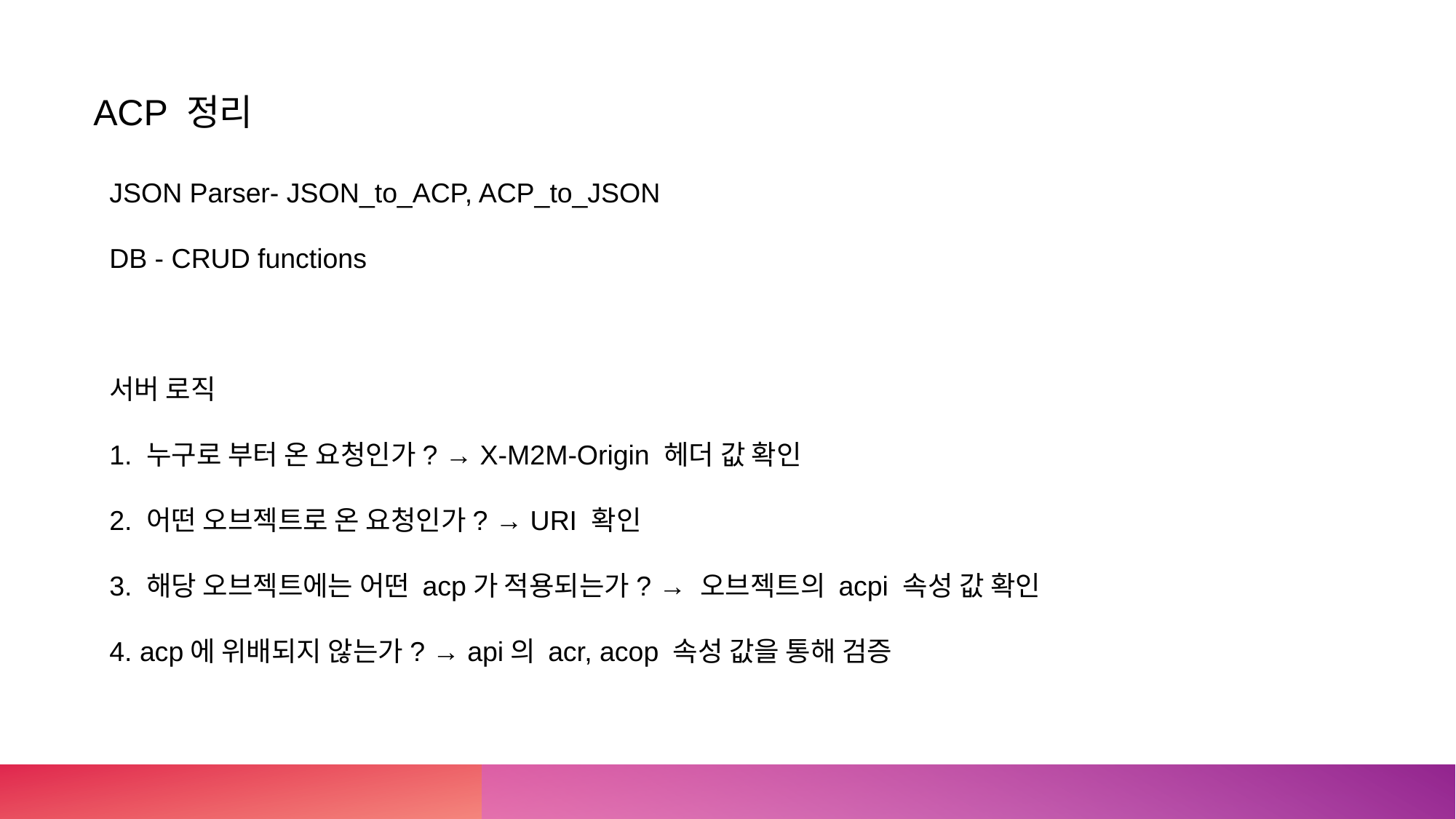

ACP 정리
JSON Parser- JSON_to_ACP, ACP_to_JSON

DB - CRUD functions

서버 로직

1. 누구로 부터 온 요청인가? → X-M2M-Origin 헤더 값 확인

2. 어떤 오브젝트로 온 요청인가? → URI 확인

3. 해당 오브젝트에는 어떤 acp가 적용되는가? → 오브젝트의 acpi 속성 값 확인

4. acp에 위배되지 않는가? → api의 acr, acop 속성 값을 통해 검증